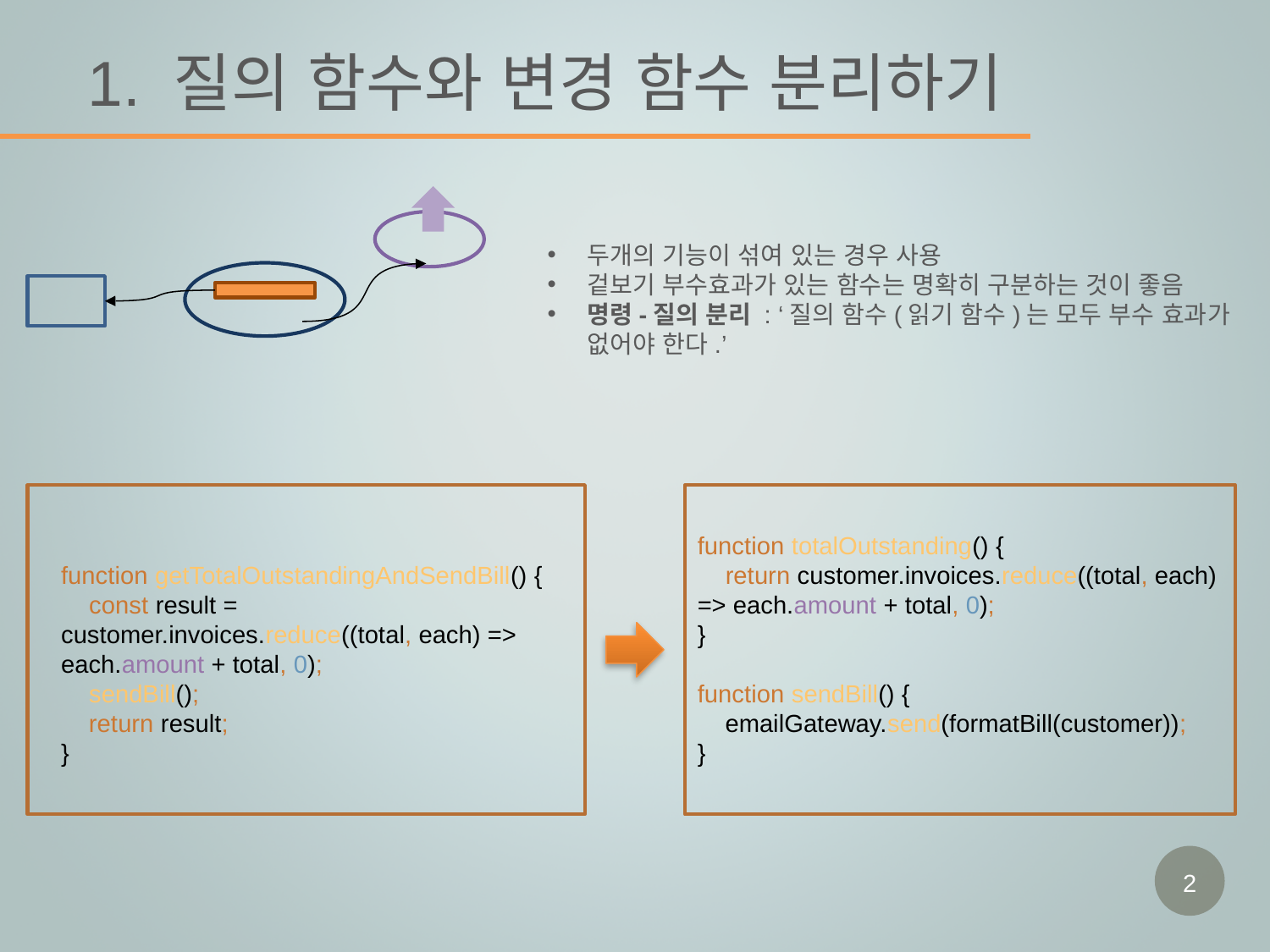

# 1. 질의 함수와 변경 함수 분리하기
두개의 기능이 섞여 있는 경우 사용
겉보기 부수효과가 있는 함수는 명확히 구분하는 것이 좋음
명령-질의 분리 : ‘질의 함수(읽기 함수)는 모두 부수 효과가 없어야 한다.’

function totalOutstanding() {
    return customer.invoices.reduce((total, each) => each.amount + total, 0);
}
function sendBill() {
    emailGateway.send(formatBill(customer));
}
function getTotalOutstandingAndSendBill() {
    const result = customer.invoices.reduce((total, each) => each.amount + total, 0);
    sendBill();
    return result;
}